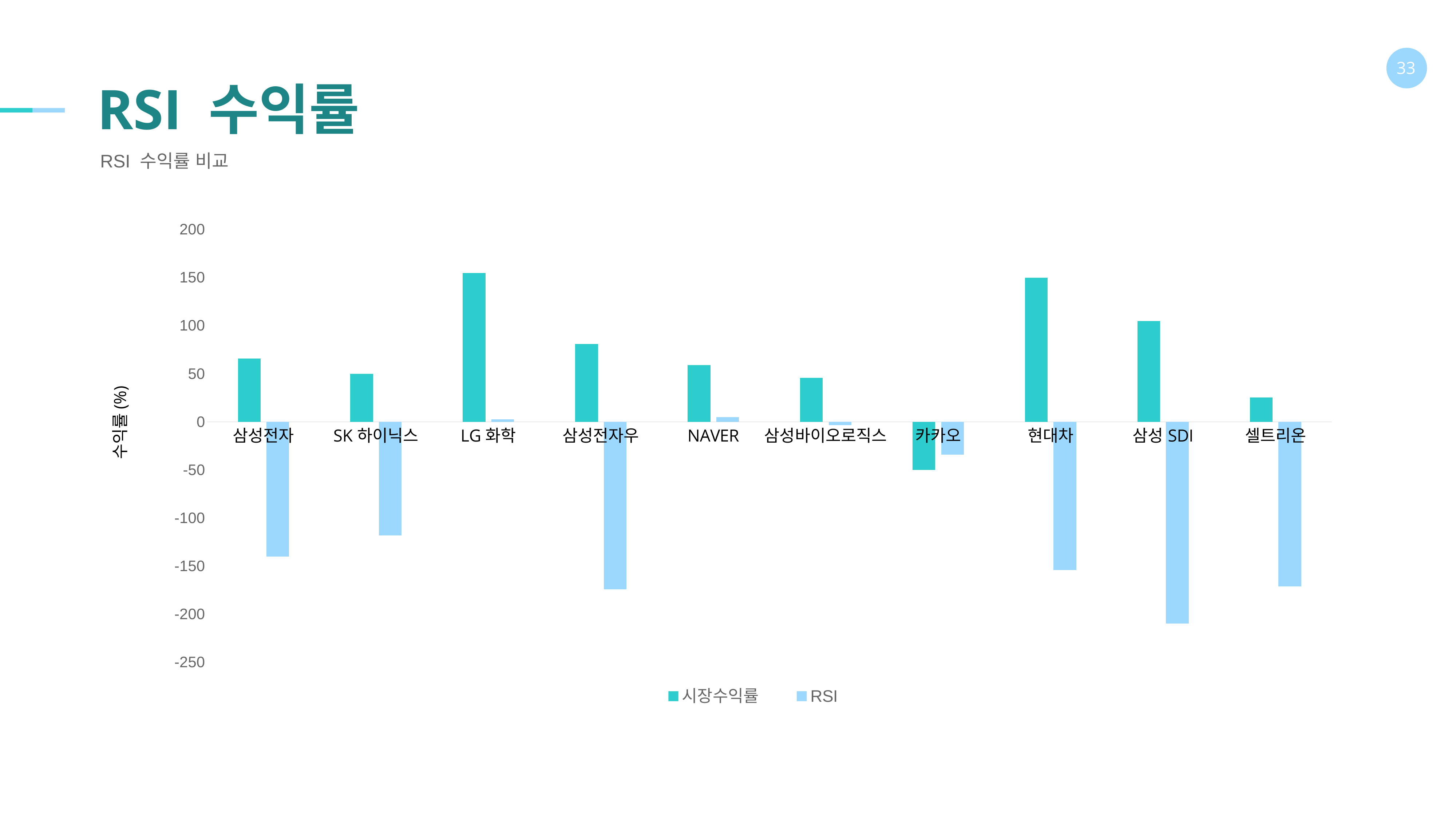

# RSI 수익률
RSI 수익률 비교

### Chart

| Category | 시장수익률 | RSI |
|---|---|---|
| 삼성전자 | 65.83 | -140.0 |
| SK하이닉스 | 50.0 | -118.0 |
| LG화학 | 155.0 | 2.6 |
| 삼성전자우 | 81.0 | -174.0 |
| NAVER | 59.0 | 5.0 |
| 삼성바이오로직스 | 46.0 | -3.4 |
| 카카오 | -49.78 | -34.0 |
| 현대차 | 150.0 | -154.0 |
| 삼성SDI | 104.8 | -209.7 |
| 셀트리온 | 25.35 | -171.0 |
수익률(%)